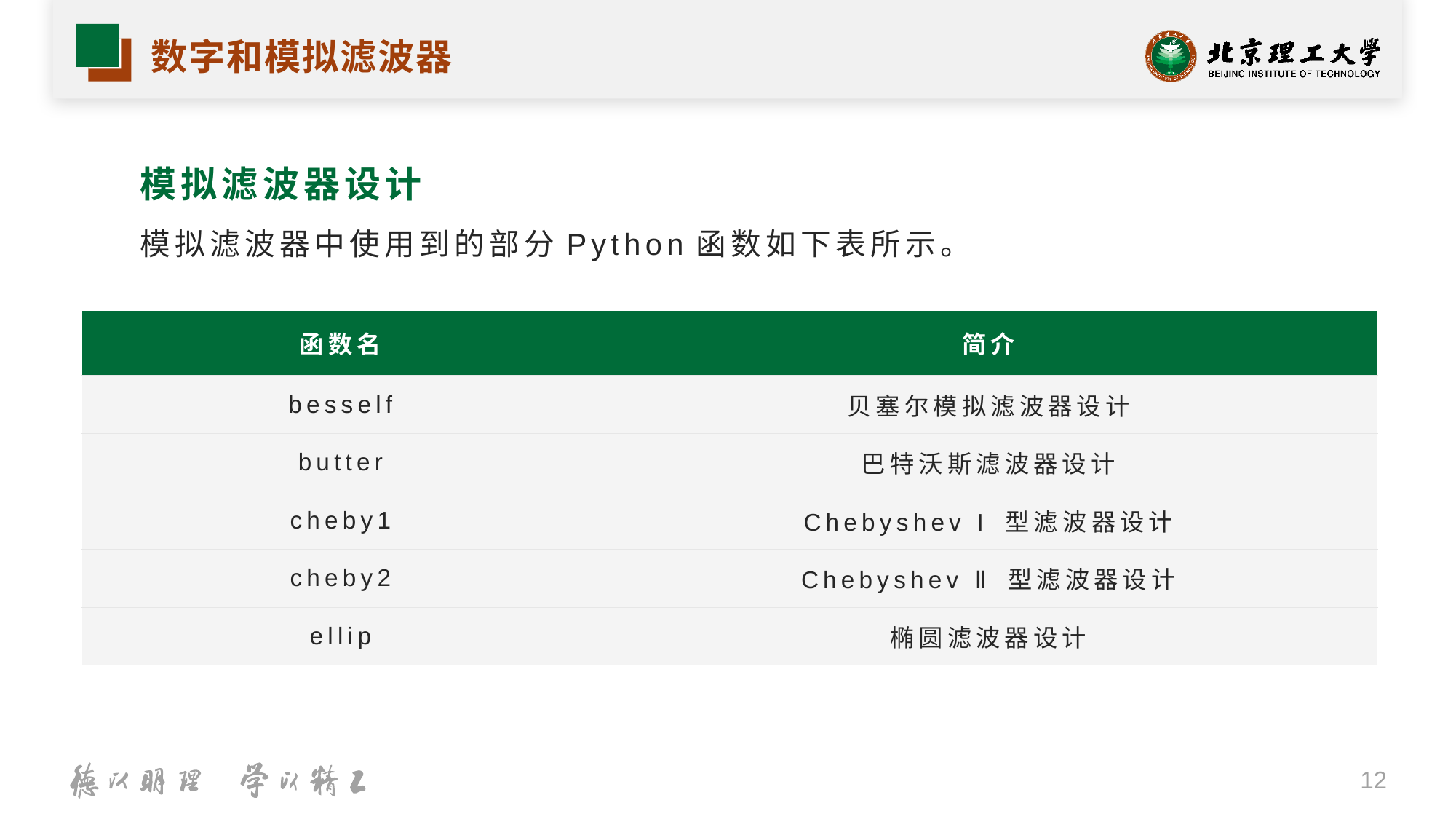

# 数字和模拟滤波器
模拟滤波器设计
模拟滤波器中使用到的部分Python函数如下表所示。

| 函数名 | 简介 |
| --- | --- |
| besself | 贝塞尔模拟滤波器设计 |
| butter | 巴特沃斯滤波器设计 |
| cheby1 | Chebyshev I 型滤波器设计 |
| cheby2 | Chebyshev Ⅱ 型滤波器设计 |
| ellip | 椭圆滤波器设计 |